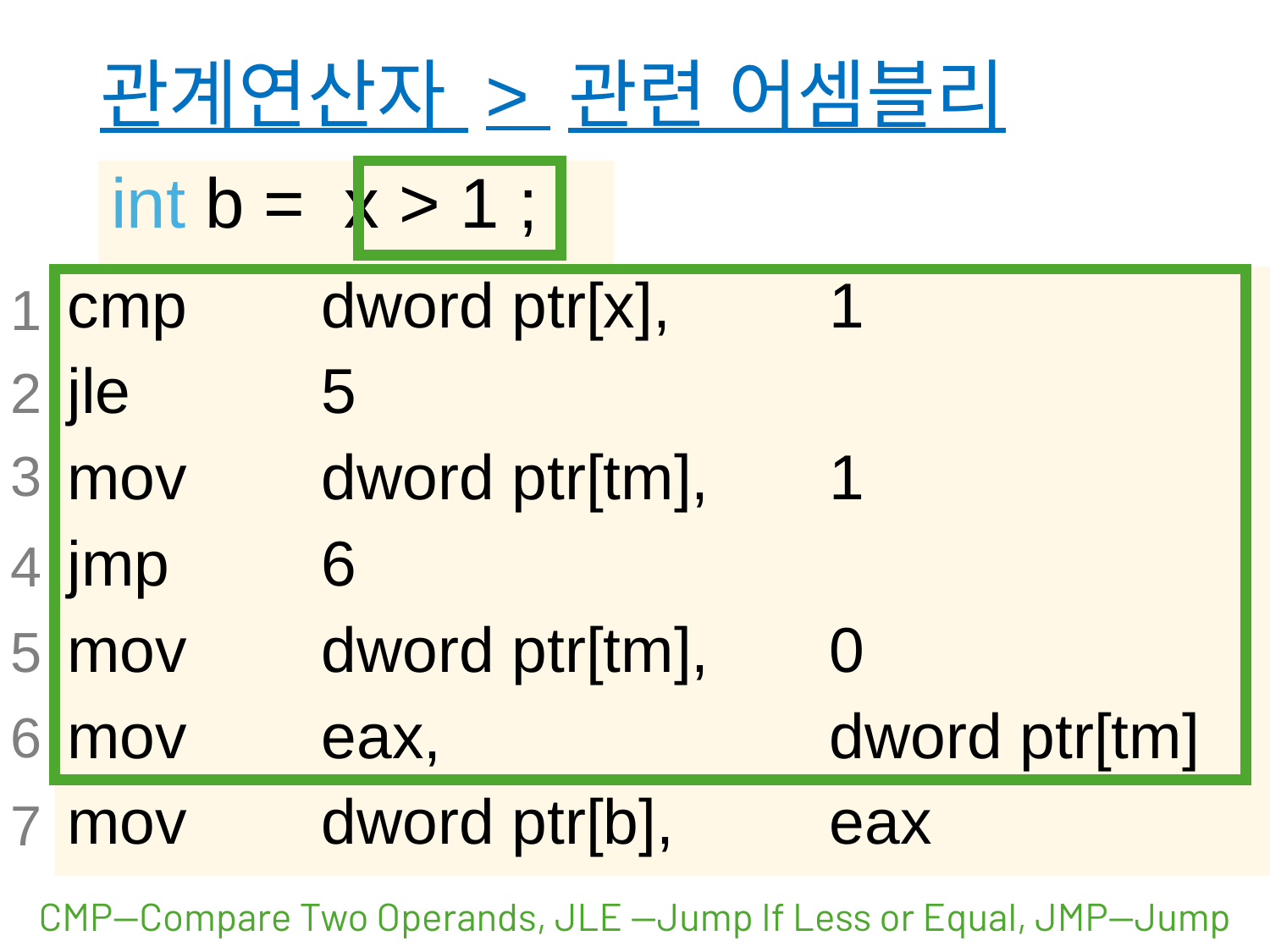

# 관계연산자 > 관련 어셈블리
int b =  x > 1 ;

cmp		dword ptr[x],		1
jle		5
mov		dword ptr[tm],	1
jmp		6
mov		dword ptr[tm],	0
mov		eax,				dword ptr[tm]
mov		dword ptr[b],		eax

1
2
3
4
5
6
7
CMP—Compare Two Operands, JLE —Jump If Less or Equal, JMP—Jump